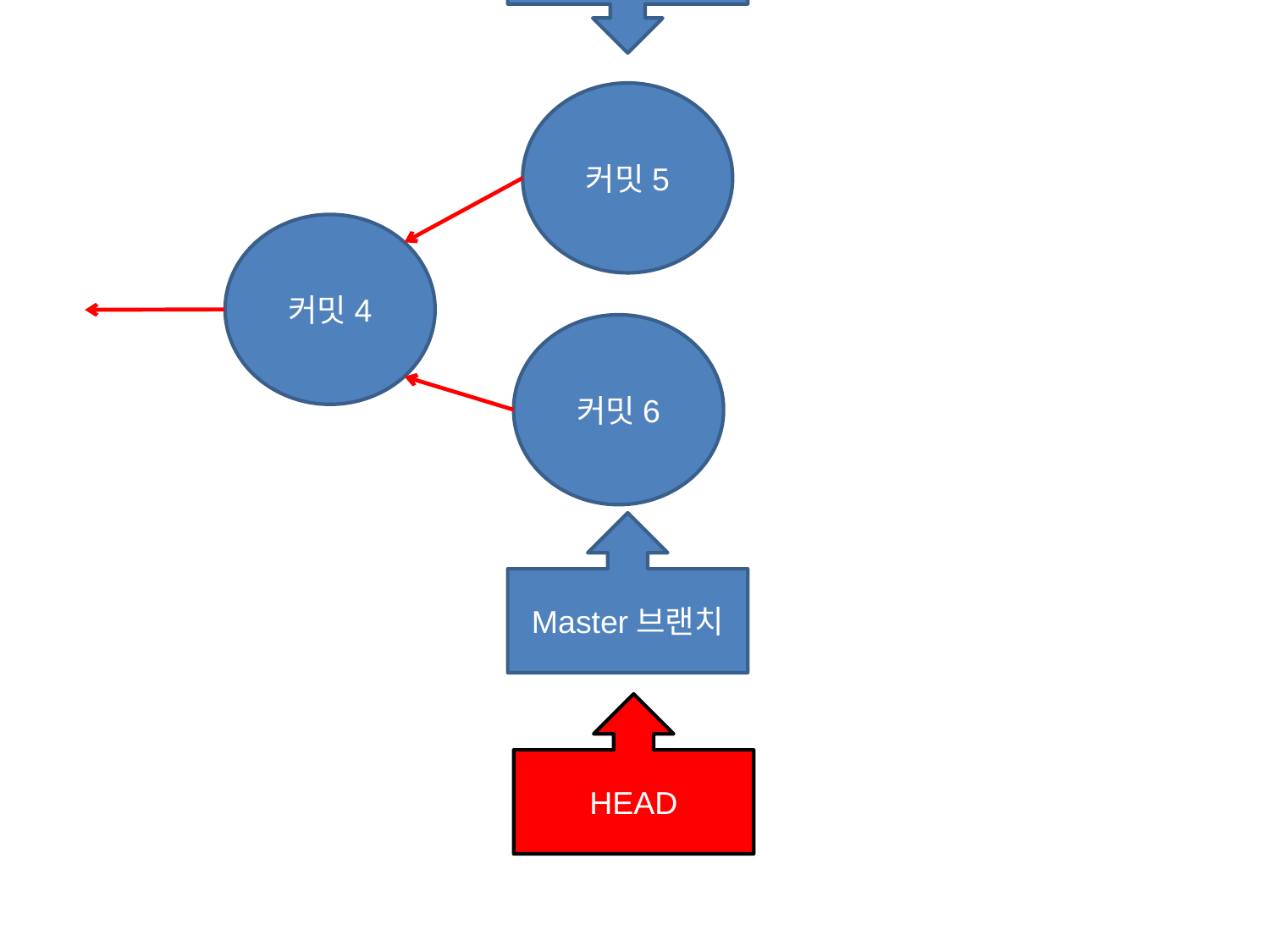

고양이 브랜치
커밋5
커밋4
커밋6
Master브랜치
HEAD